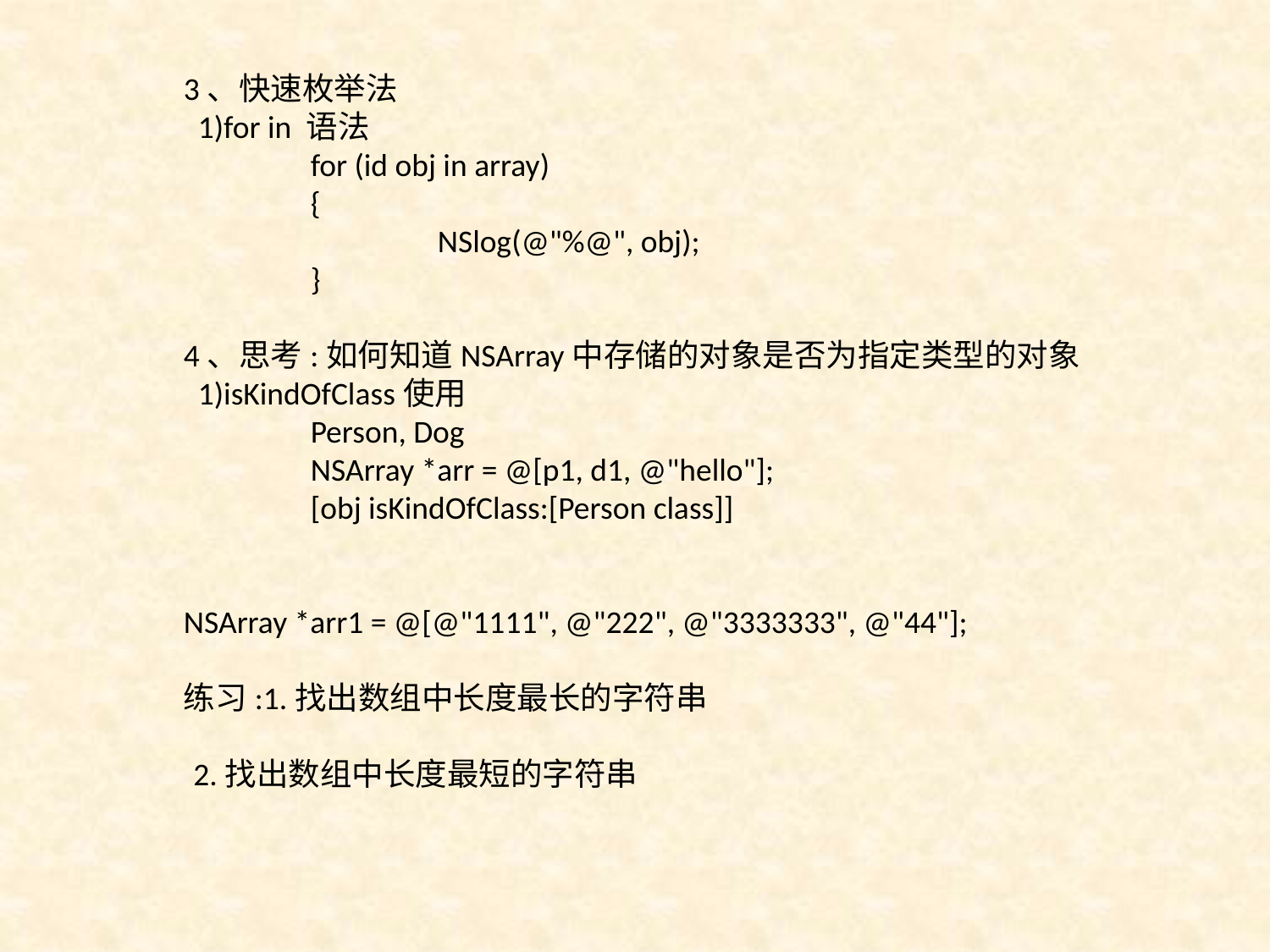

3、快速枚举法
	  1)for in 语法
		for (id obj in array)
		{
			NSlog(@"%@", obj);
		}

	4、思考:如何知道NSArray中存储的对象是否为指定类型的对象
	  1)isKindOfClass使用
		Person, Dog
		NSArray *arr = @[p1, d1, @"hello"];
		[obj isKindOfClass:[Person class]]

	NSArray *arr1 = @[@"1111", @"222", @"3333333", @"44"];

	练习:1.找出数组中长度最长的字符串

                   2.找出数组中长度最短的字符串